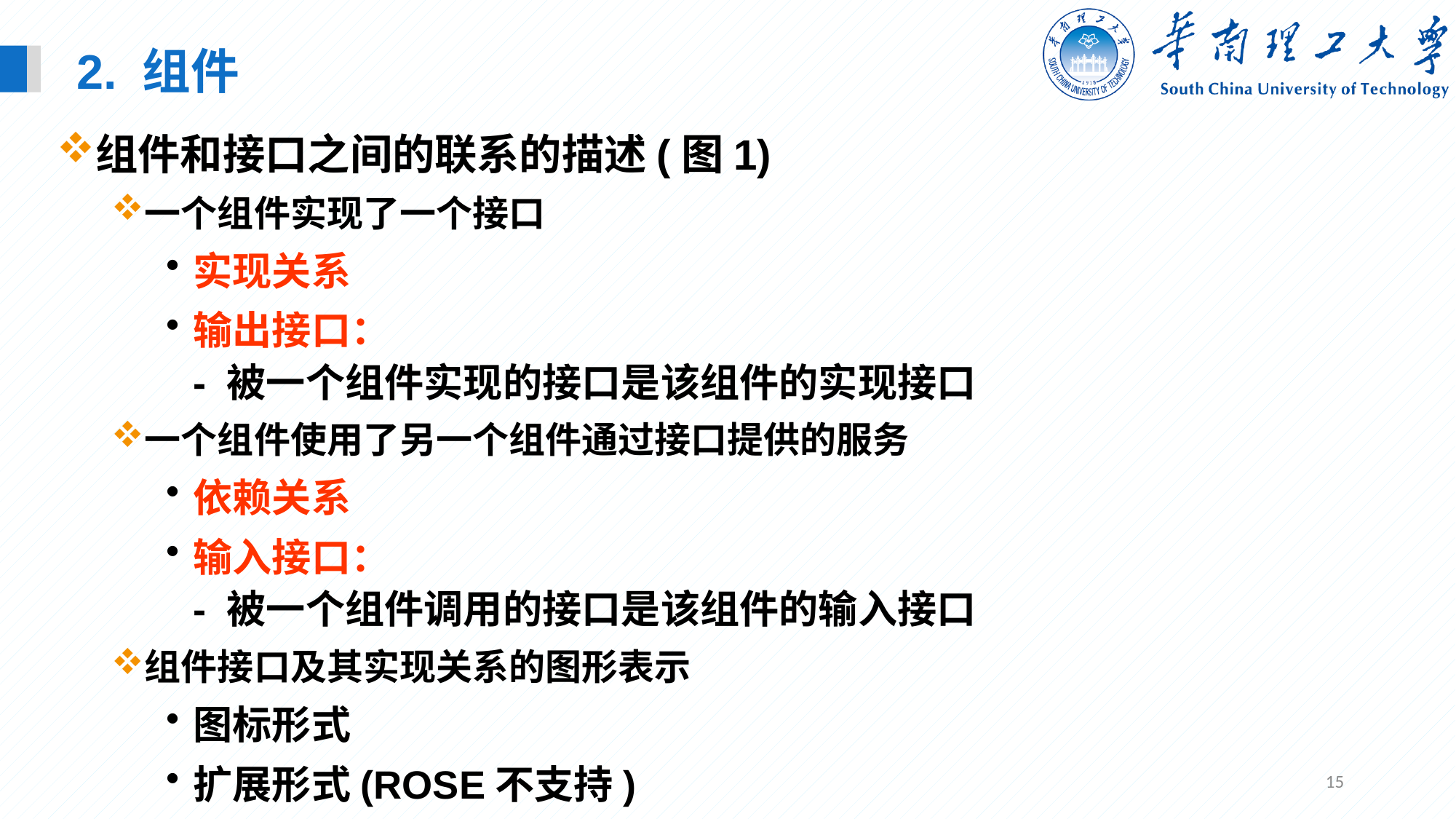

2. 组件
组件和接口之间的联系的描述(图1)
一个组件实现了一个接口
实现关系
输出接口：
- 被一个组件实现的接口是该组件的实现接口
一个组件使用了另一个组件通过接口提供的服务
依赖关系
输入接口：
- 被一个组件调用的接口是该组件的输入接口
组件接口及其实现关系的图形表示
图标形式
扩展形式(ROSE不支持)
15